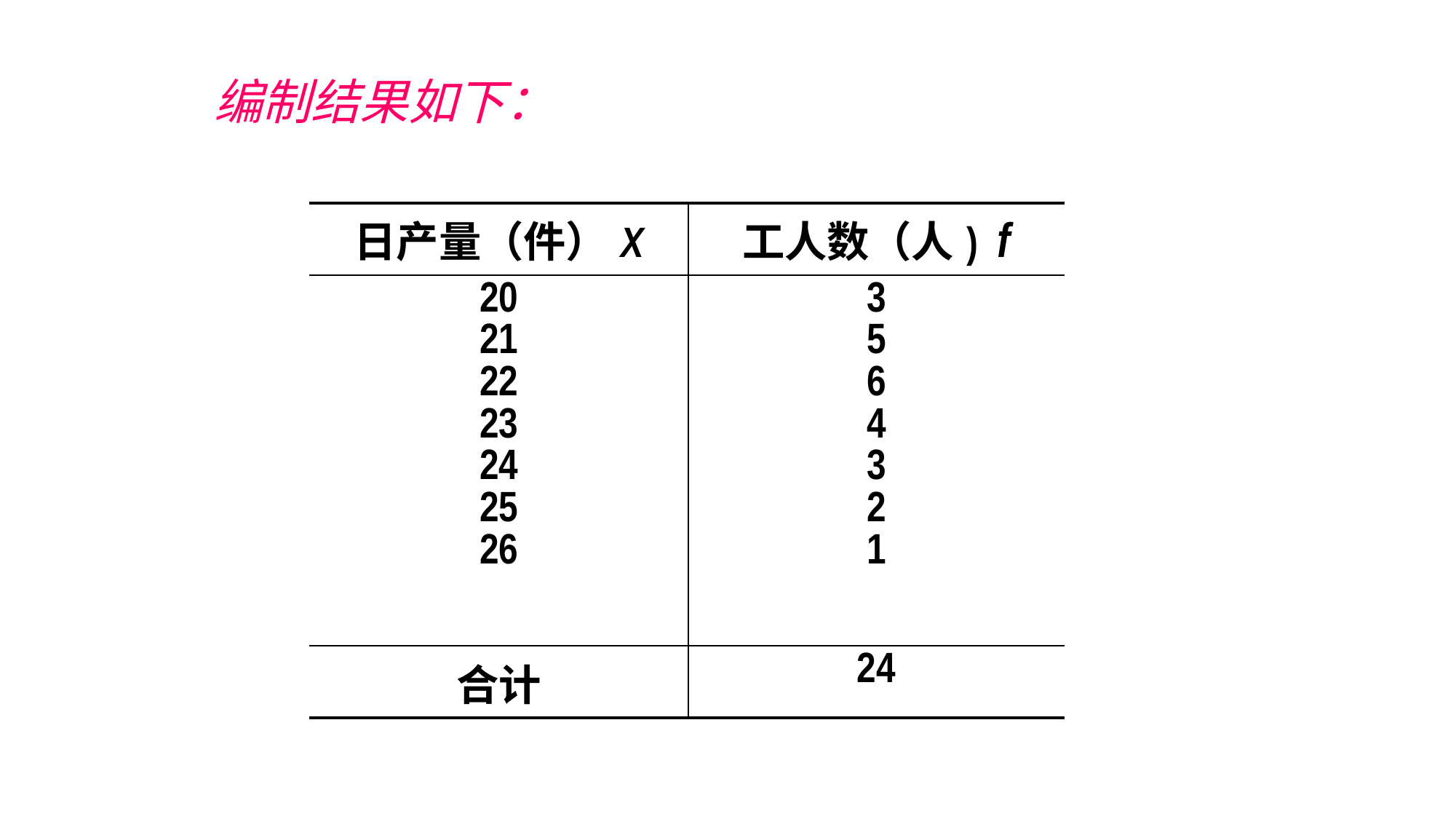

编制结果如下：
| 日产量（件）X | 工人数（人) f |
| --- | --- |
| 20 21 22 23 24 25 26 | 3 5 6 4 3 2 1 |
| 合计 | 24 |